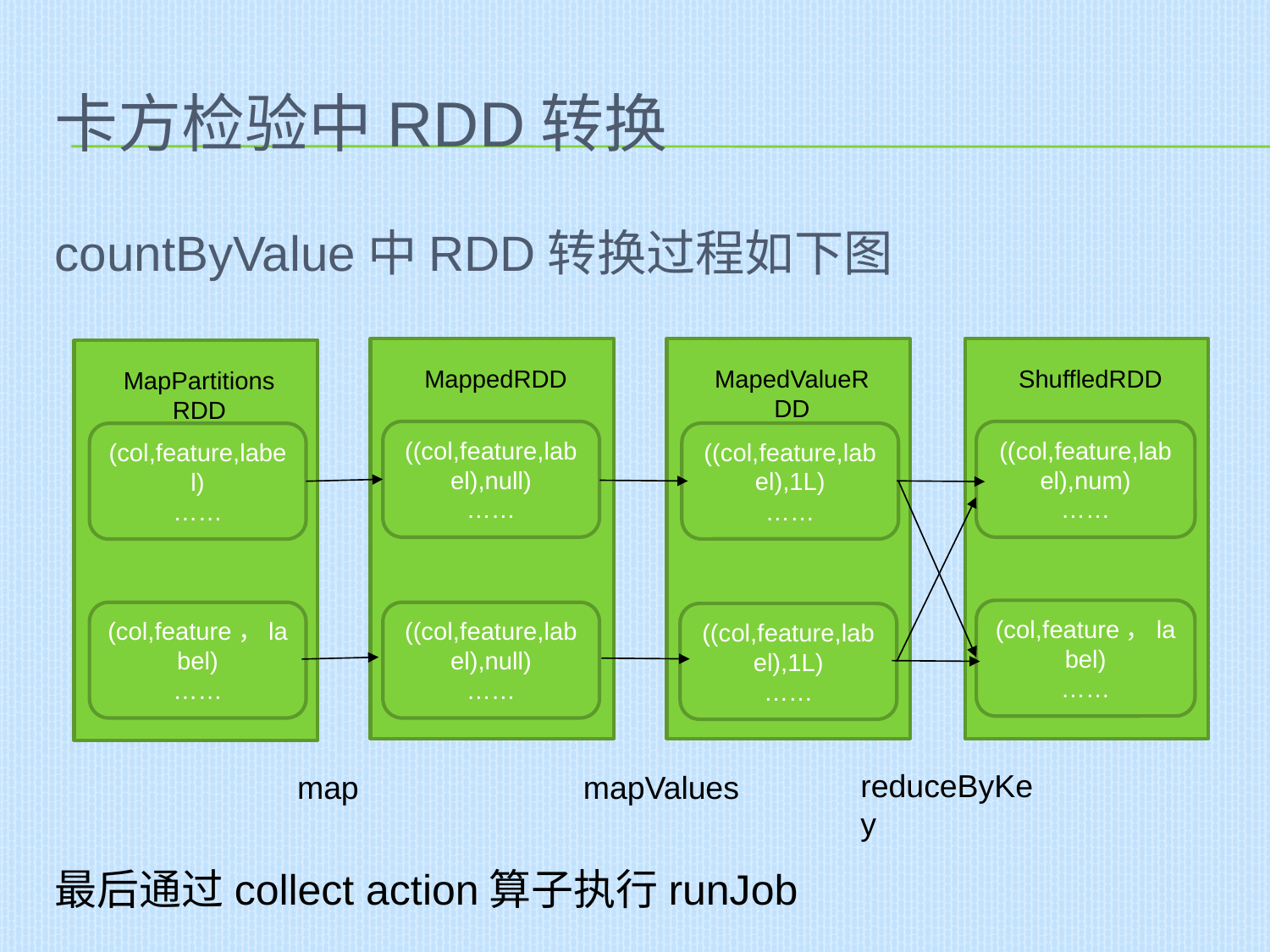

# 卡方检验中RDD转换
countByValue中RDD转换过程如下图

((col,feature,label),null)
……
MappedRDD

MapedValueRDD

((col,feature,label),num)
……
(col,feature，label)
……
ShuffledRDD

(col,feature,label)
……
(col,feature，label)
……
MapPartitionsRDD
((col,feature,label),1L)
……
((col,feature,label),null)
……
((col,feature,label),1L)
……
reduceByKey
map
mapValues
最后通过collect action算子执行runJob